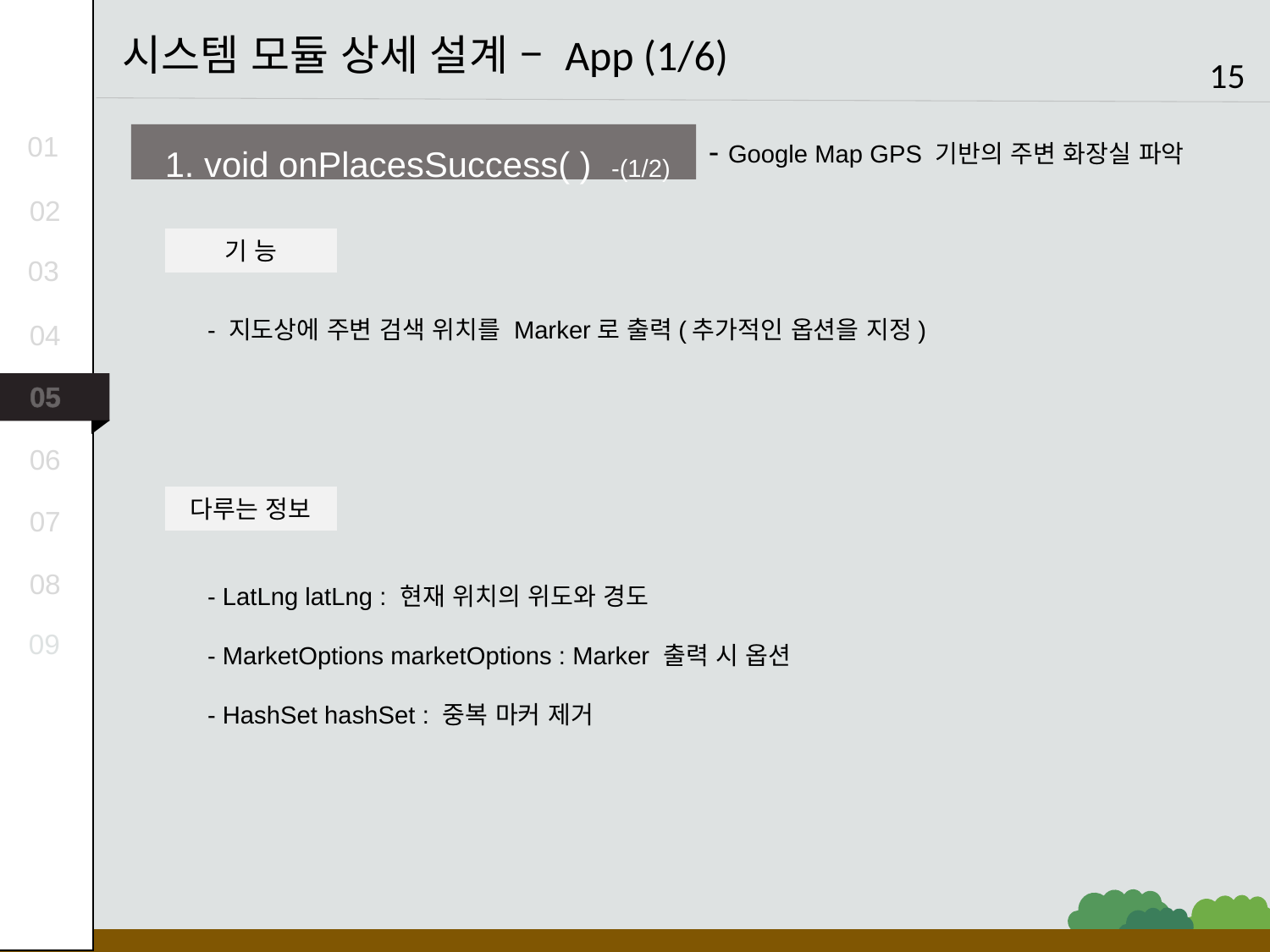

시스템 모듈 상세 설계 – App (1/6)
15
1. void onPlacesSuccess( )  -(1/2)

- Google Map GPS 기반의 주변 화장실 파악
기 능
- 지도상에 주변 검색 위치를 Marker로 출력(추가적인 옵션을 지정)
다루는 정보
- LatLng latLng : 현재 위치의 위도와 경도
- MarketOptions marketOptions : Marker 출력 시 옵션
- HashSet hashSet : 중복 마커 제거
01
02
03

04
05

06
07
08
09